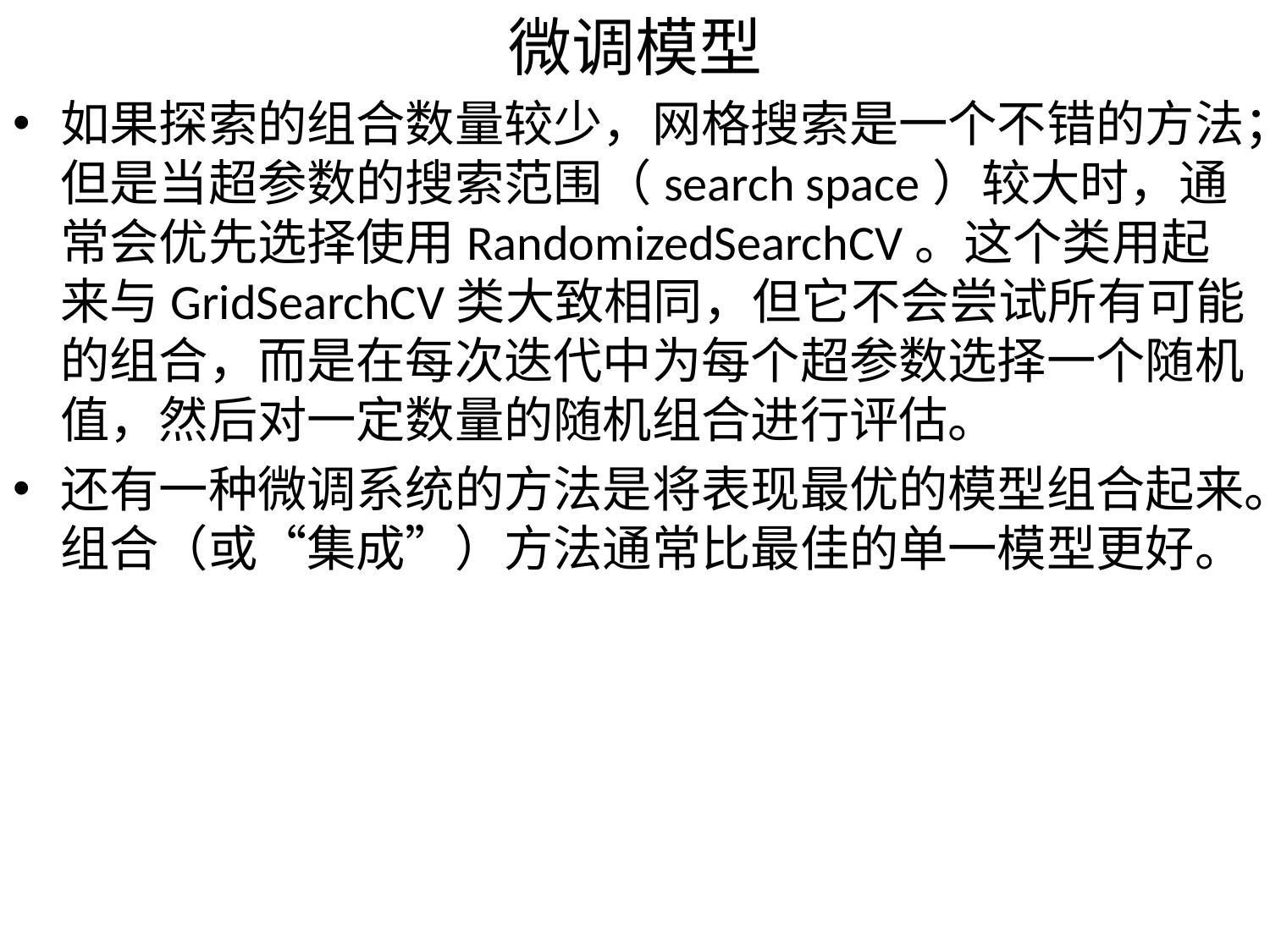

# 微调模型
如果探索的组合数量较少，网格搜索是一个不错的方法；但是当超参数的搜索范围（search space）较大时，通常会优先选择使用RandomizedSearchCV。这个类用起来与GridSearchCV类大致相同，但它不会尝试所有可能的组合，而是在每次迭代中为每个超参数选择一个随机值，然后对一定数量的随机组合进行评估。
还有一种微调系统的方法是将表现最优的模型组合起来。组合（或“集成”）方法通常比最佳的单一模型更好。